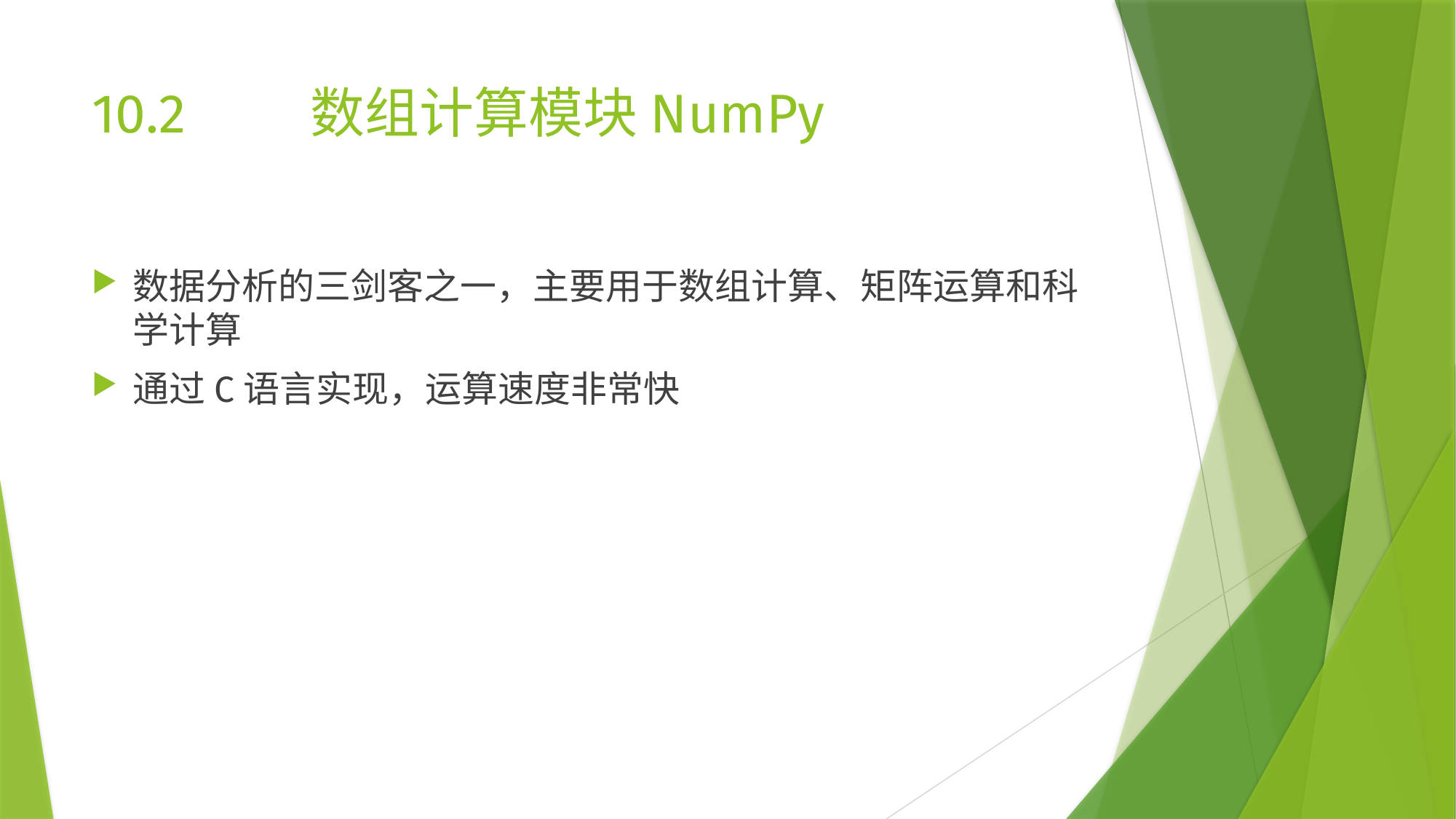

# 10.2		数组计算模块NumPy
数据分析的三剑客之一，主要用于数组计算、矩阵运算和科学计算
通过C语言实现，运算速度非常快